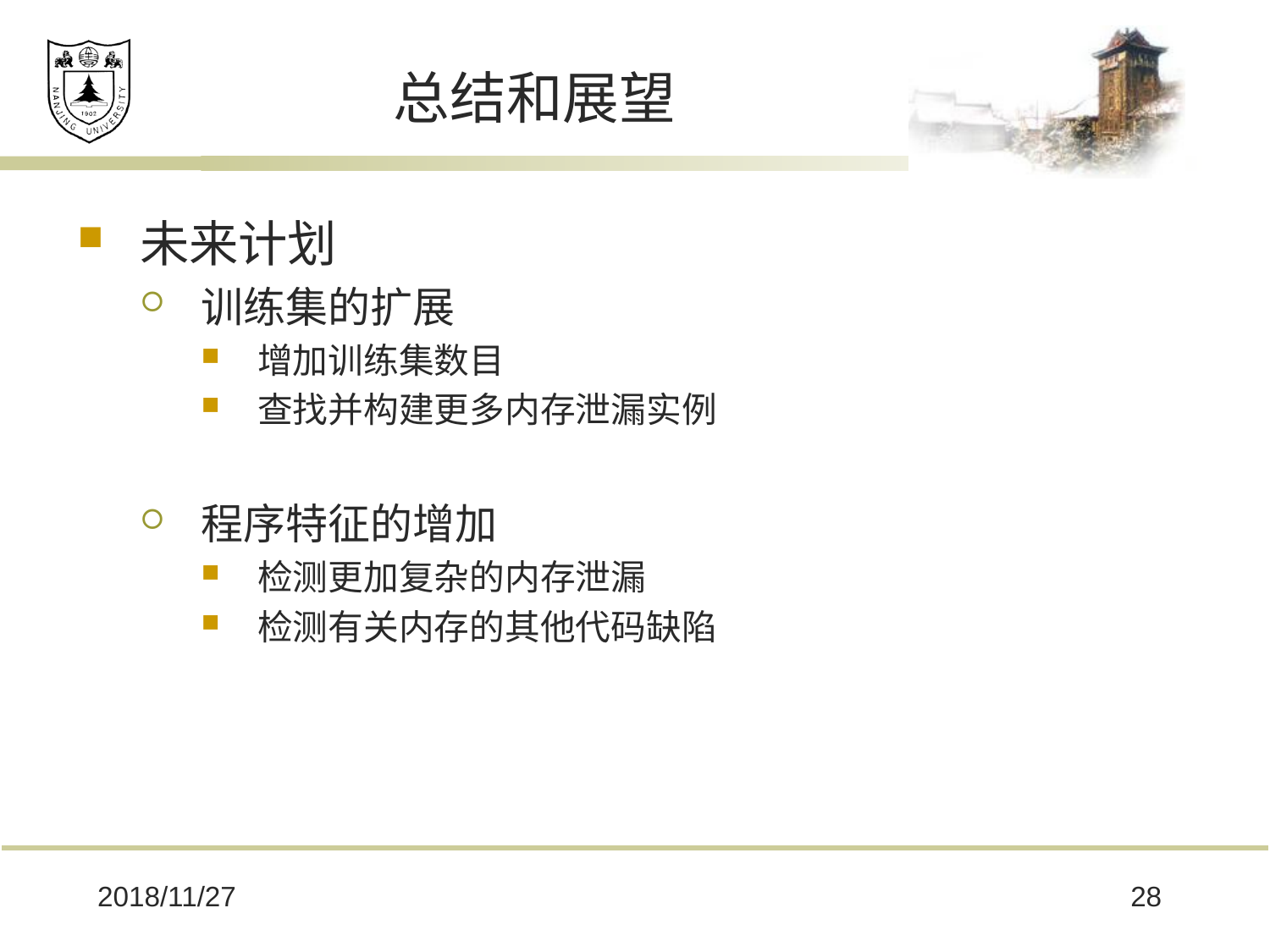

# 总结和展望
未来计划
训练集的扩展
增加训练集数目
查找并构建更多内存泄漏实例

程序特征的增加
检测更加复杂的内存泄漏
检测有关内存的其他代码缺陷

2018/11/27
28